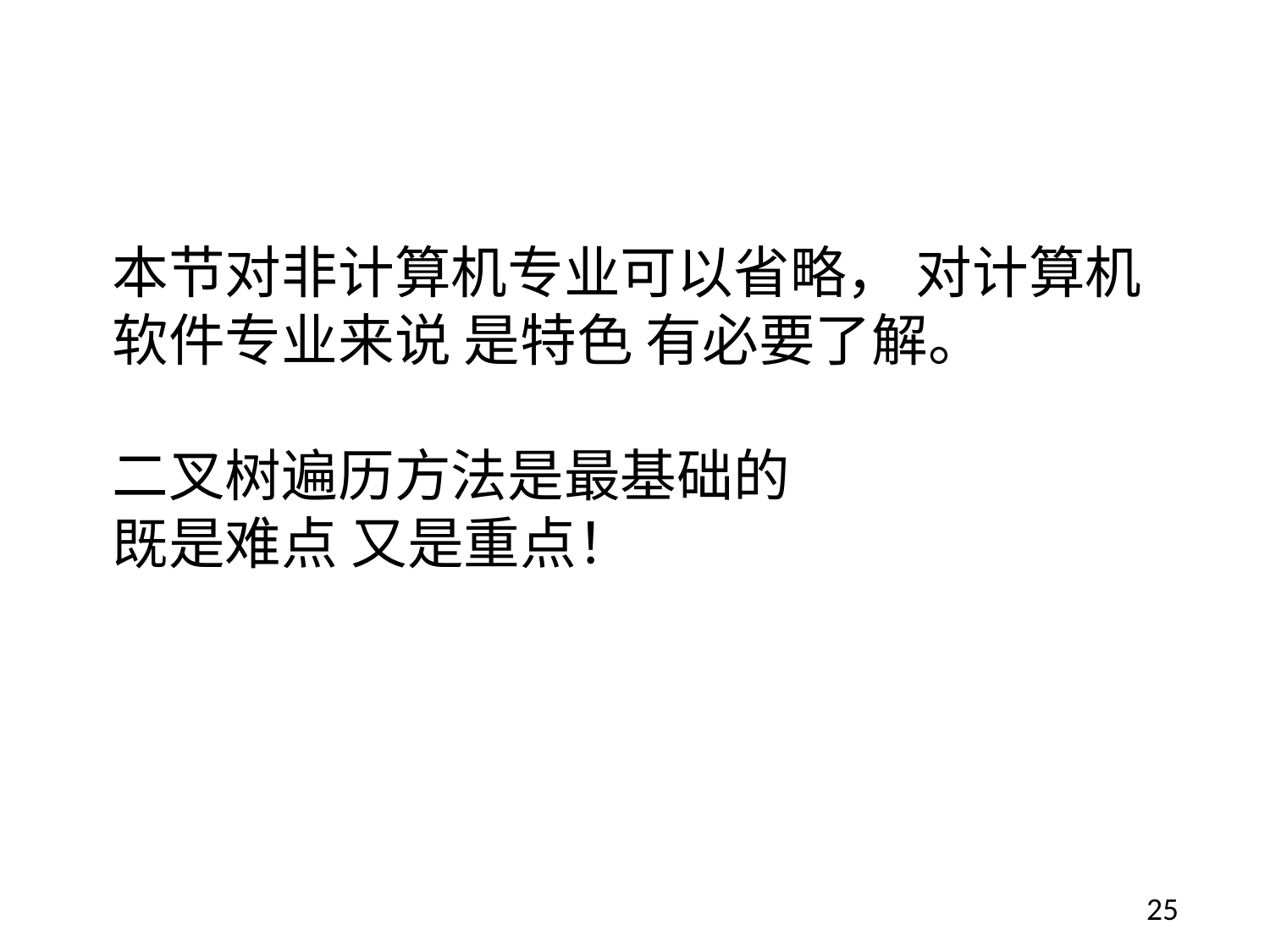

本节对非计算机专业可以省略， 对计算机软件专业来说 是特色 有必要了解。

二叉树遍历方法是最基础的
既是难点 又是重点！

25